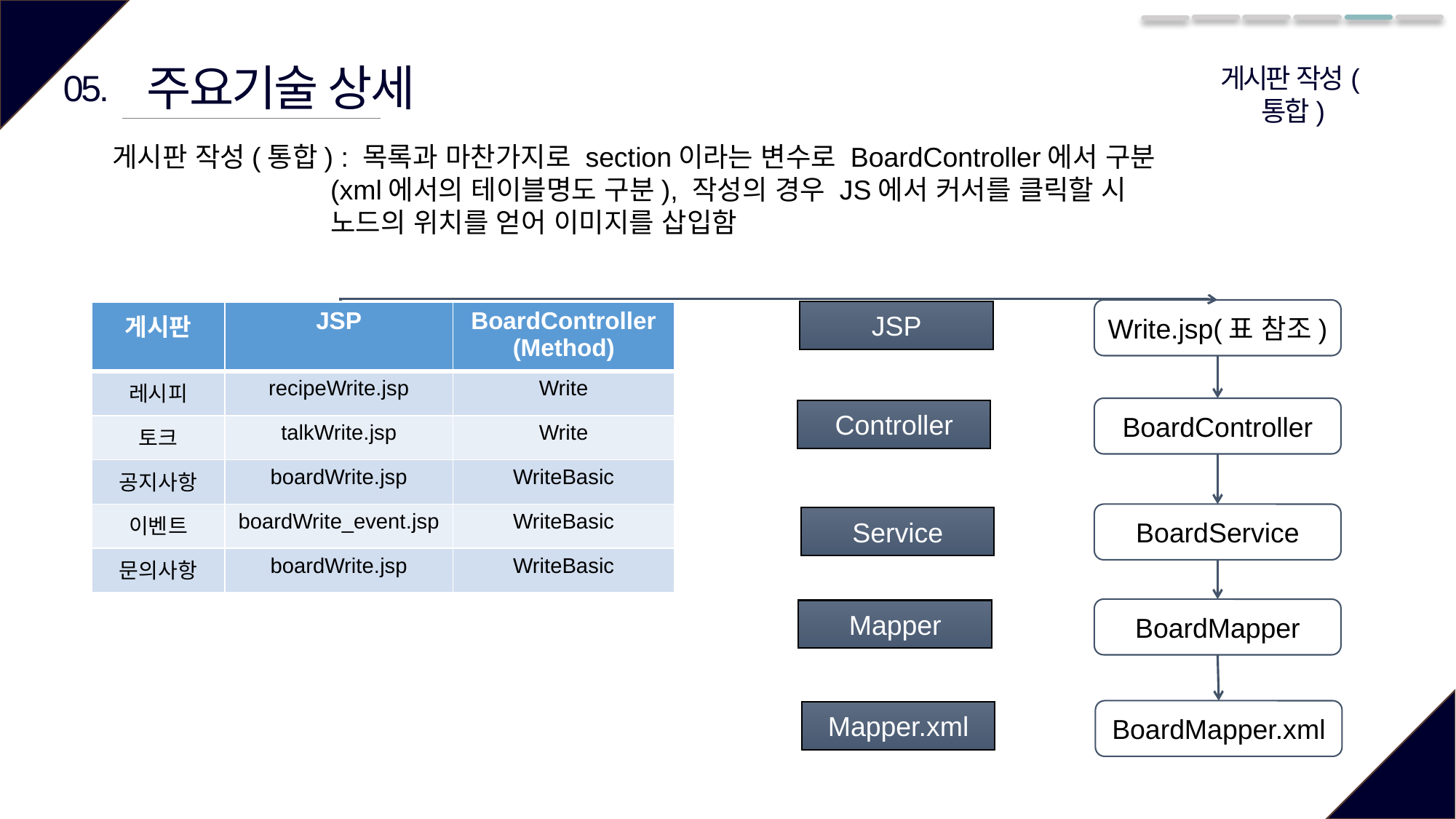

주요기술 상세
게시판 작성(통합)
05.
게시판 작성(통합) : 목록과 마찬가지로 section이라는 변수로 BoardController에서 구분
		(xml에서의 테이블명도 구분), 작성의 경우 JS에서 커서를 클릭할 시
		노드의 위치를 얻어 이미지를 삽입함
Write.jsp(표 참조)
JSP
| 게시판 | JSP | BoardController (Method) |
| --- | --- | --- |
| 레시피 | recipeWrite.jsp | Write |
| 토크 | talkWrite.jsp | Write |
| 공지사항 | boardWrite.jsp | WriteBasic |
| 이벤트 | boardWrite\_event.jsp | WriteBasic |
| 문의사항 | boardWrite.jsp | WriteBasic |
BoardController
Controller
BoardService
Service
BoardMapper
Mapper
BoardMapper.xml
Mapper.xml